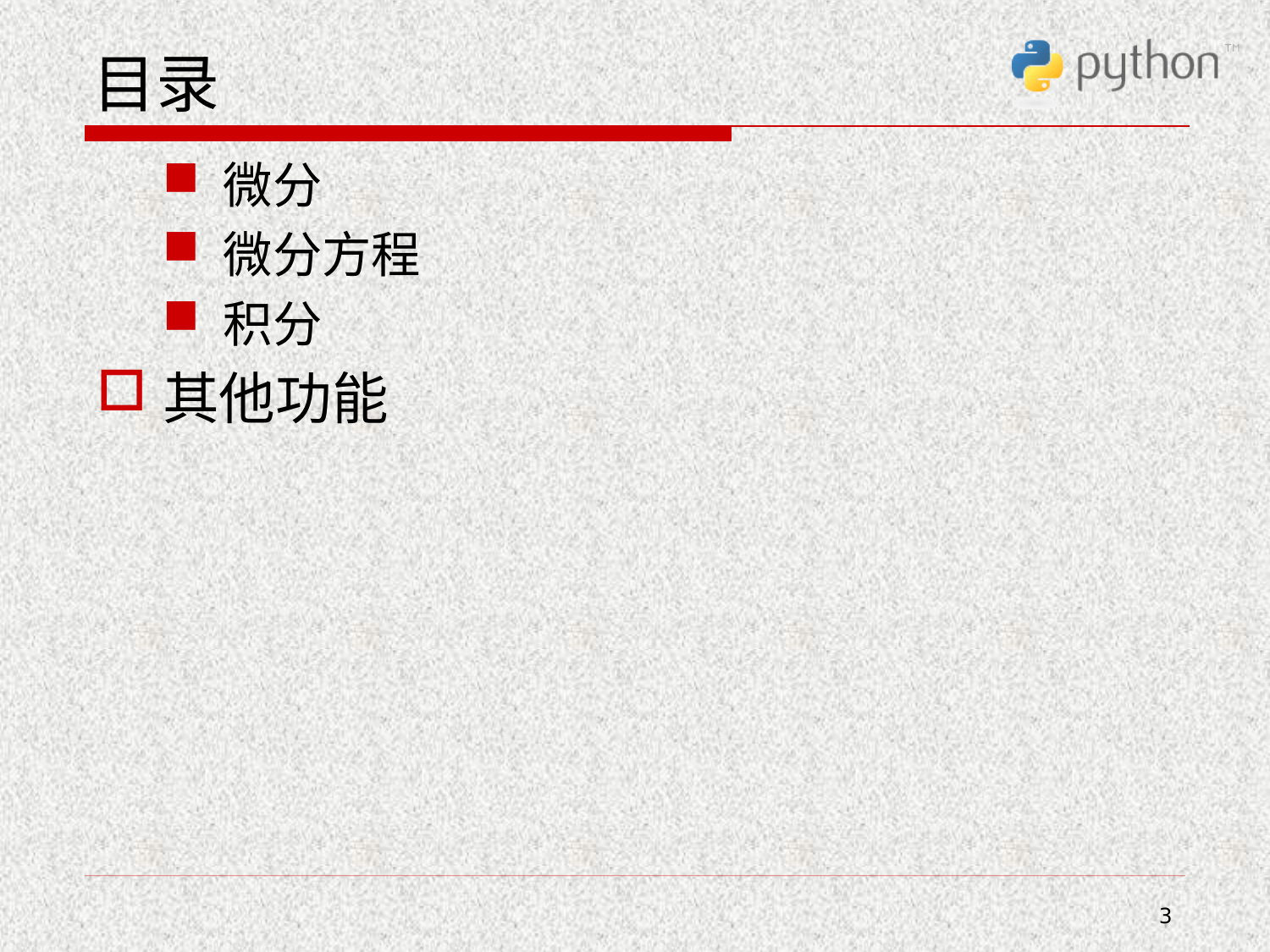

# 目录
微分
微分方程
积分
其他功能

3